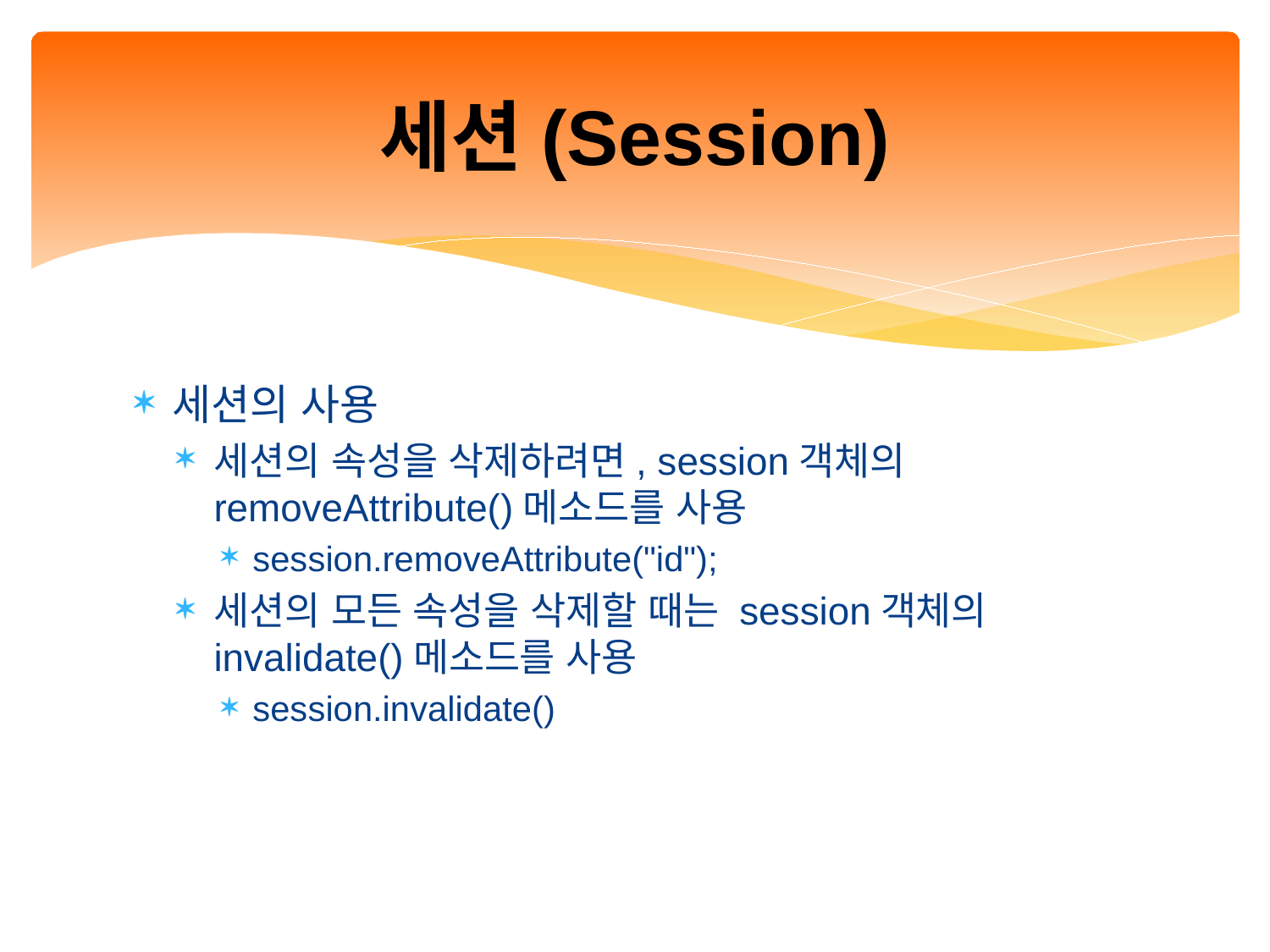

# 세션(Session)
세션의 사용
세션의 속성을 삭제하려면, session객체의 removeAttribute()메소드를 사용
session.removeAttribute("id");
세션의 모든 속성을 삭제할 때는 session객체의 invalidate()메소드를 사용
session.invalidate()